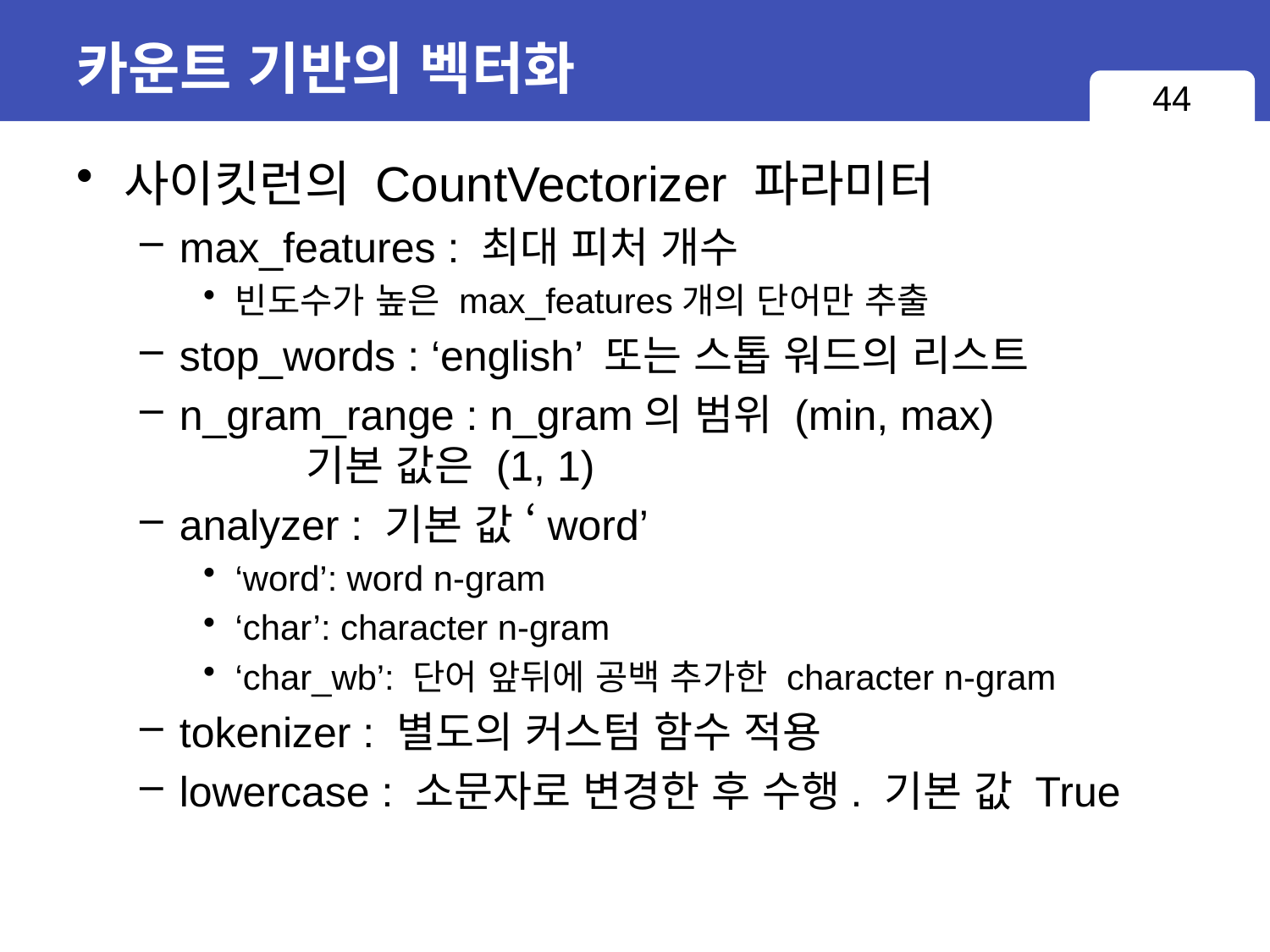

# 카운트 기반의 벡터화
44
사이킷런의 CountVectorizer 파라미터
max_features : 최대 피처 개수
빈도수가 높은 max_features개의 단어만 추출
stop_words : ‘english’ 또는 스톱 워드의 리스트
n_gram_range : n_gram의 범위 (min, max)
	기본 값은 (1, 1)
analyzer : 기본 값 ‘word’
‘word’: word n-gram
‘char’: character n-gram
‘char_wb’: 단어 앞뒤에 공백 추가한 character n-gram
tokenizer : 별도의 커스텀 함수 적용
lowercase : 소문자로 변경한 후 수행. 기본 값 True